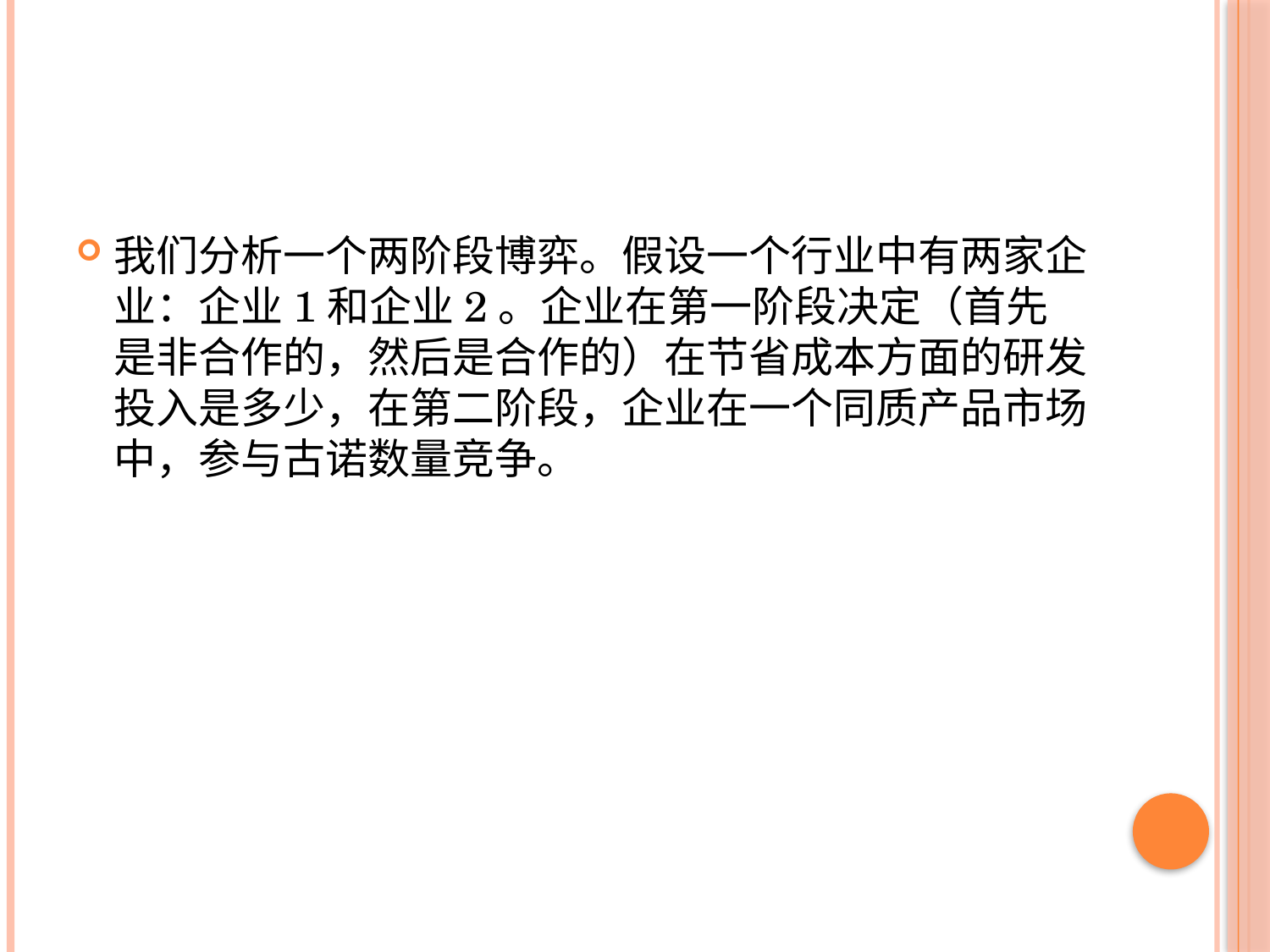

#
我们分析一个两阶段博弈。假设一个行业中有两家企业：企业1和企业2。企业在第一阶段决定（首先是非合作的，然后是合作的）在节省成本方面的研发投入是多少，在第二阶段，企业在一个同质产品市场中，参与古诺数量竞争。